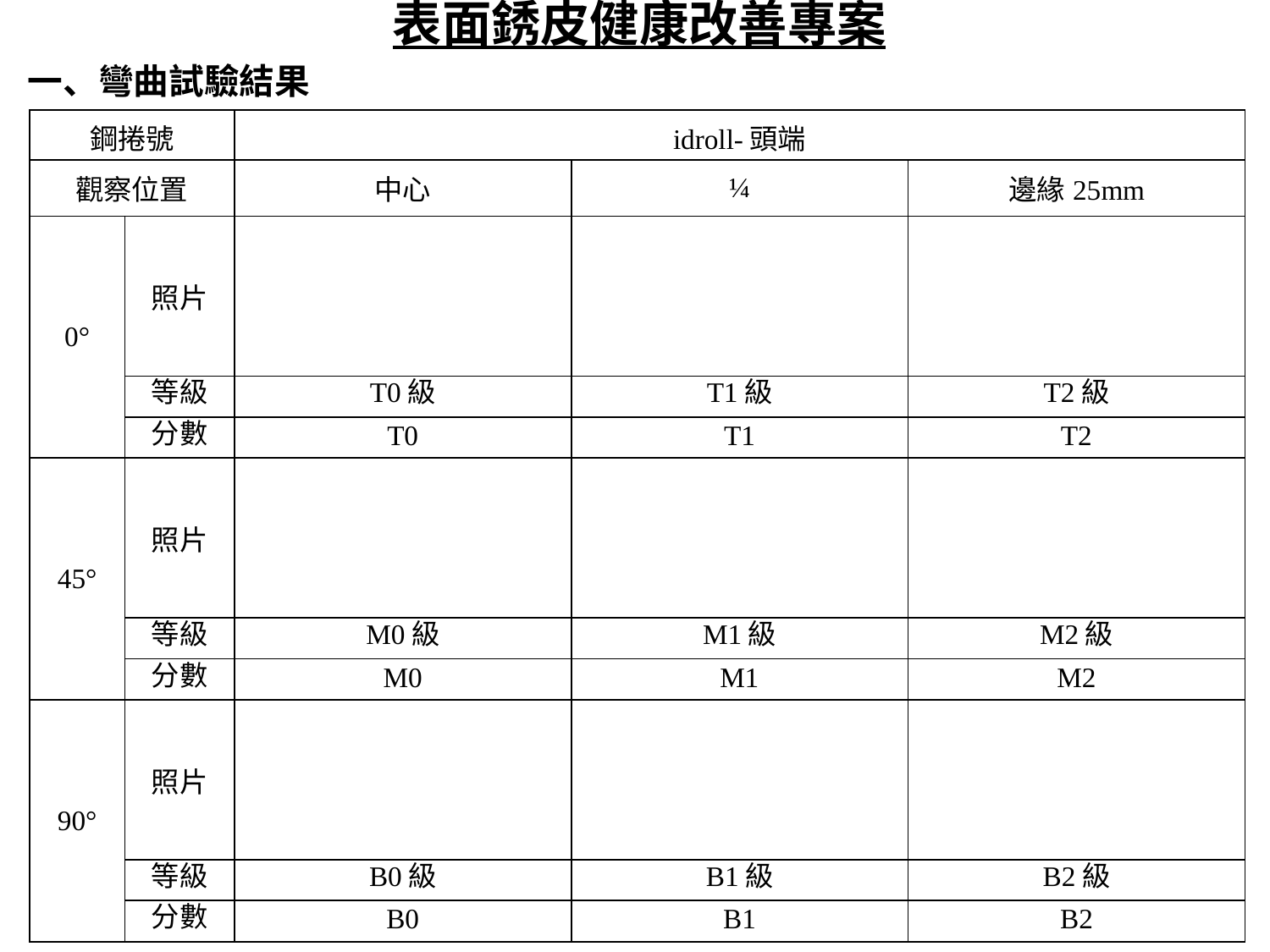

表面銹皮健康改善專案
一、彎曲試驗結果
| 鋼捲號 |  | idroll-頭端 |  |  |
| --- | --- | --- | --- | --- |
| 觀察位置 |  | 中心 | ¼ | 邊緣25mm |
| 0° | 照片 |  |  |  |
|  | 等級 | T0級 | T1級 | T2級 |
|  | 分數 | T0 | T1 | T2 |
| 45° | 照片 |  |  |  |
|  | 等級 | M0級 | M1級 | M2級 |
|  | 分數 | M0 | M1 | M2 |
| 90° | 照片 |  |  |  |
|  | 等級 | B0級 | B1級 | B2級 |
|  | 分數 | B0 | B1 | B2 |